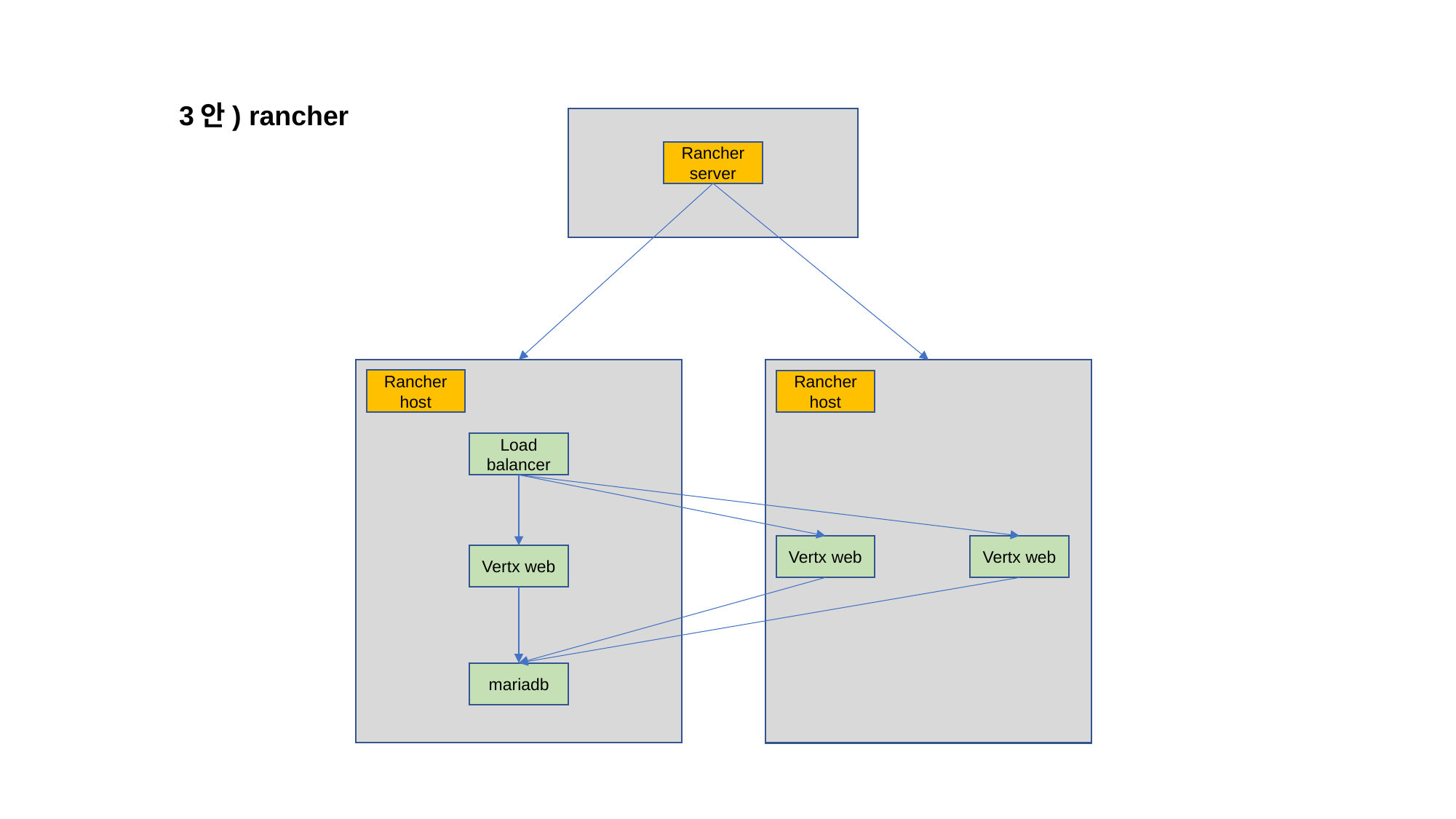

3안) rancher

Rancher server

Rancher host

Rancher host
Load balancer
Vertx web
Vertx web
Vertx web
mariadb